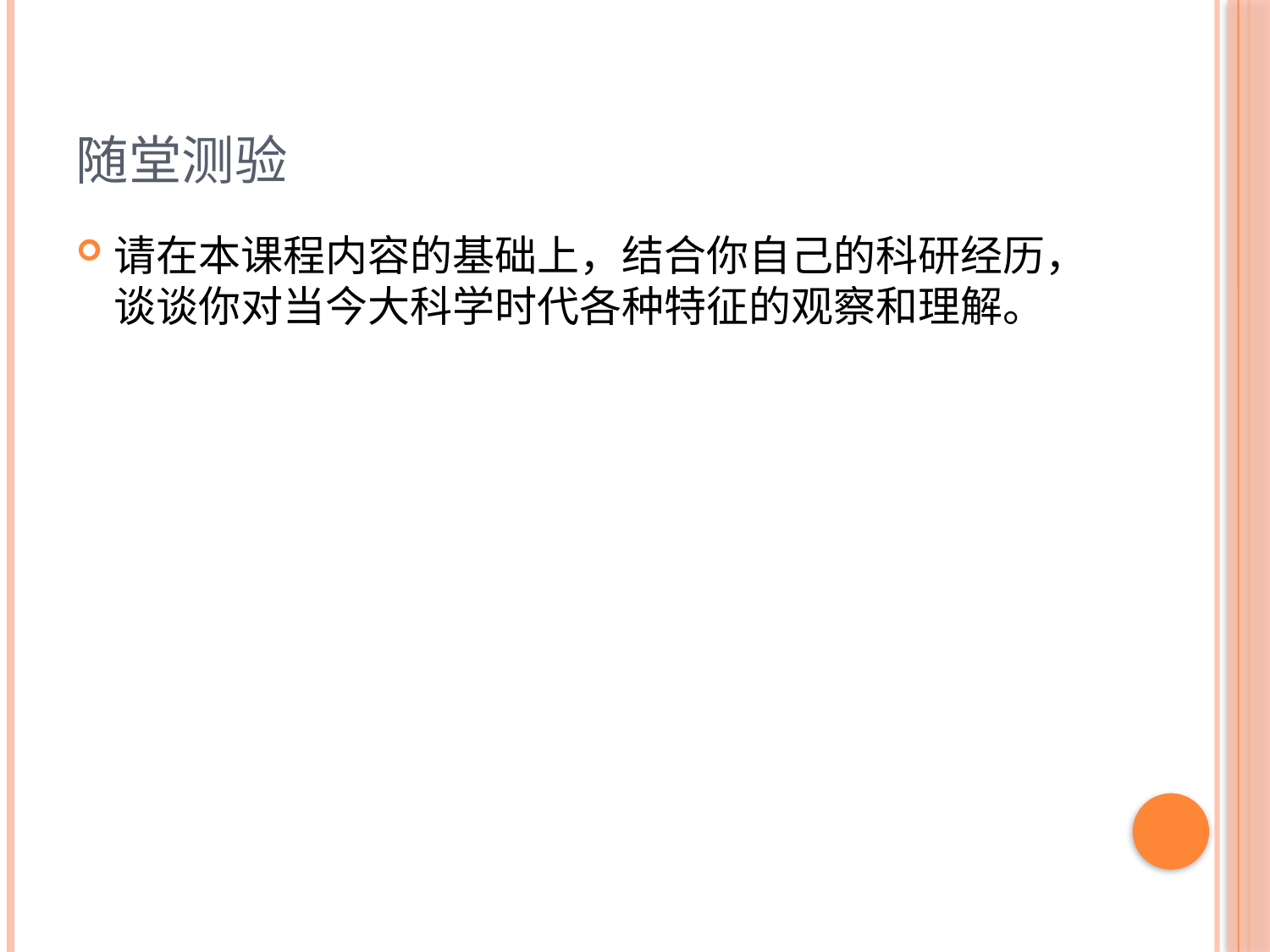

# 随堂测验
请在本课程内容的基础上，结合你自己的科研经历，谈谈你对当今大科学时代各种特征的观察和理解。